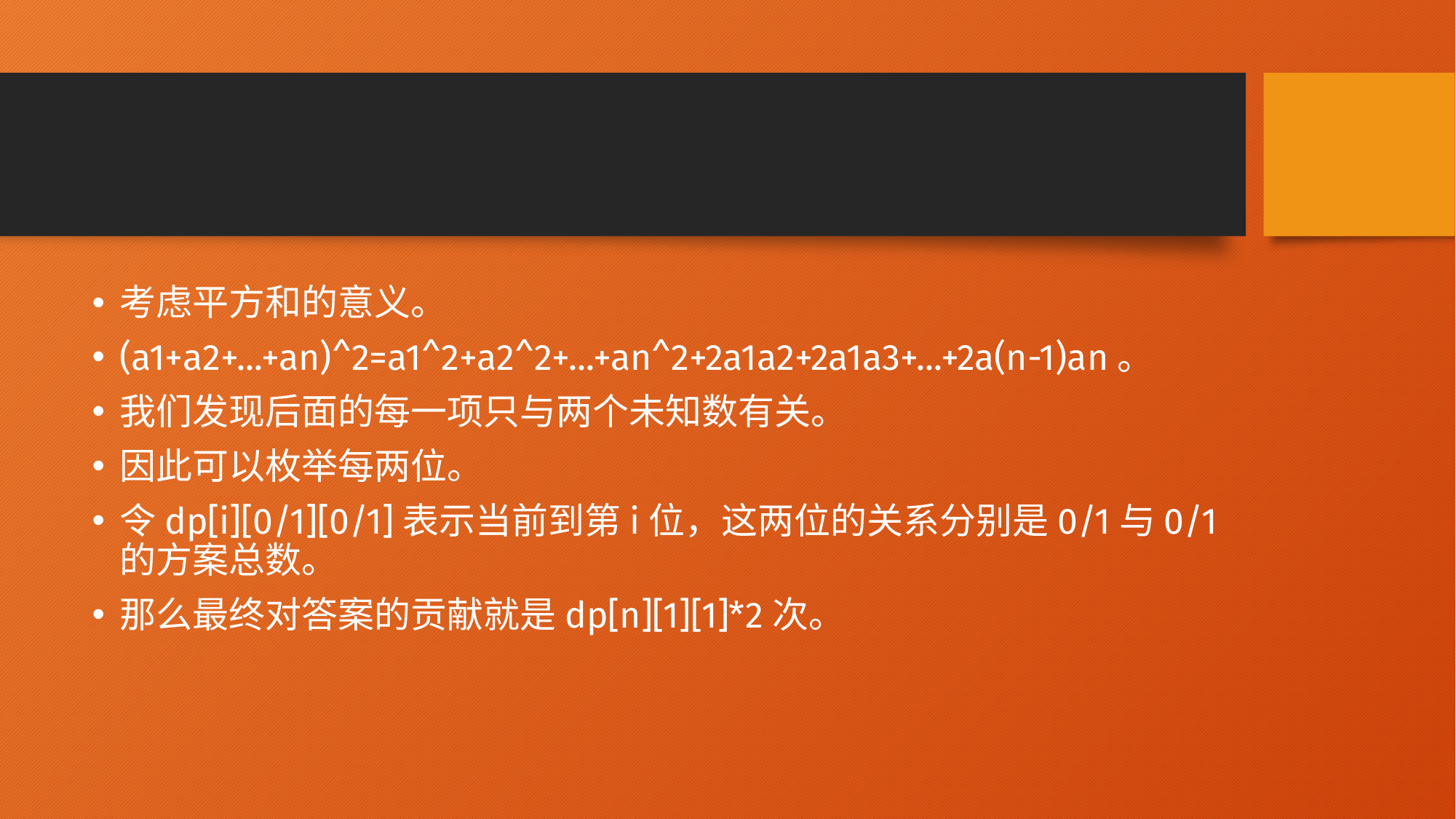

#
考虑平方和的意义。
(a1+a2+...+an)^2=a1^2+a2^2+...+an^2+2a1a2+2a1a3+...+2a(n-1)an。
我们发现后面的每一项只与两个未知数有关。
因此可以枚举每两位。
令dp[i][0/1][0/1]表示当前到第i位，这两位的关系分别是0/1与0/1的方案总数。
那么最终对答案的贡献就是dp[n][1][1]*2次。